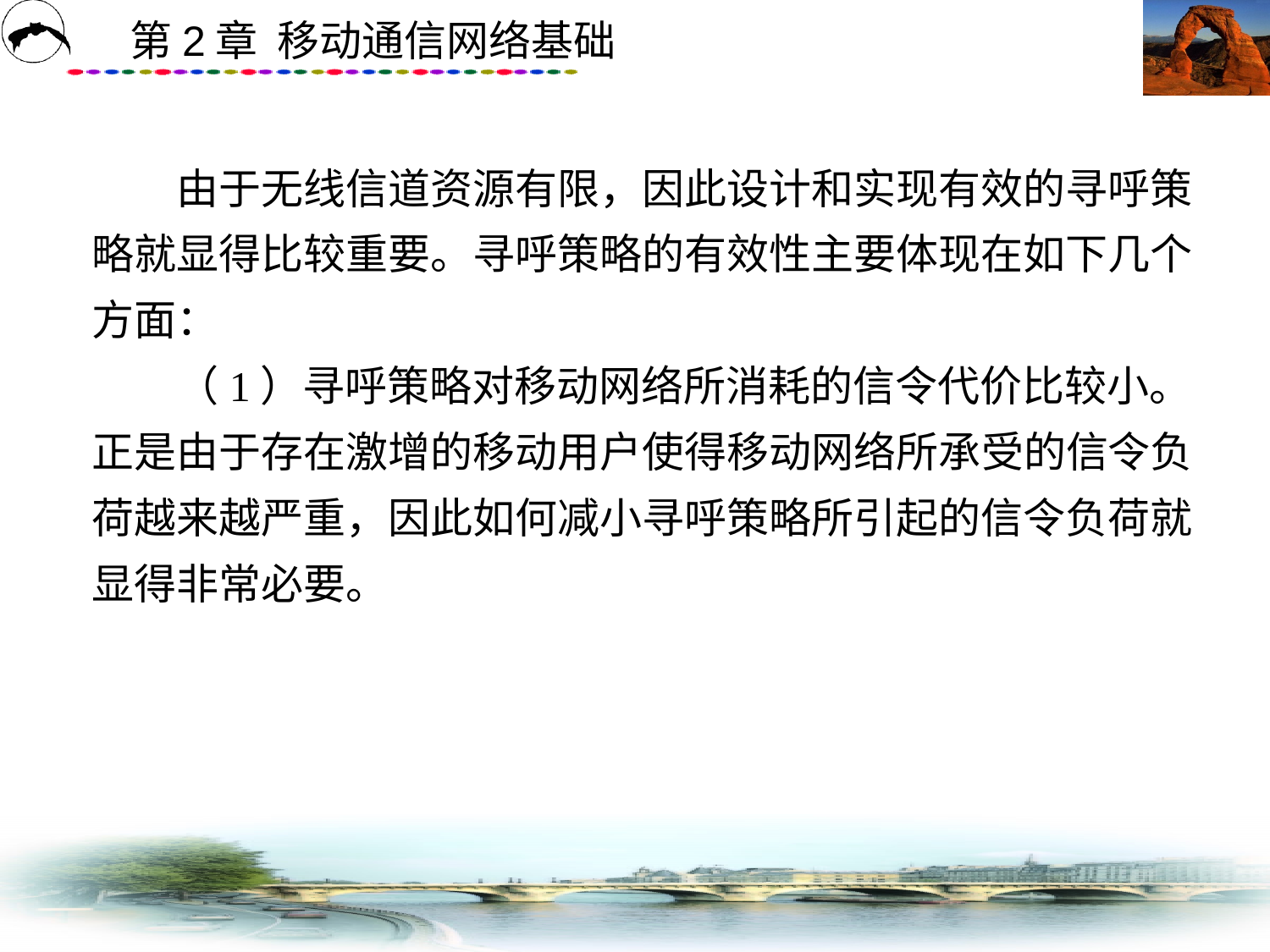

# 由于无线信道资源有限，因此设计和实现有效的寻呼策略就显得比较重要。寻呼策略的有效性主要体现在如下几个方面： 　　（1）寻呼策略对移动网络所消耗的信令代价比较小。正是由于存在激增的移动用户使得移动网络所承受的信令负荷越来越严重，因此如何减小寻呼策略所引起的信令负荷就显得非常必要。